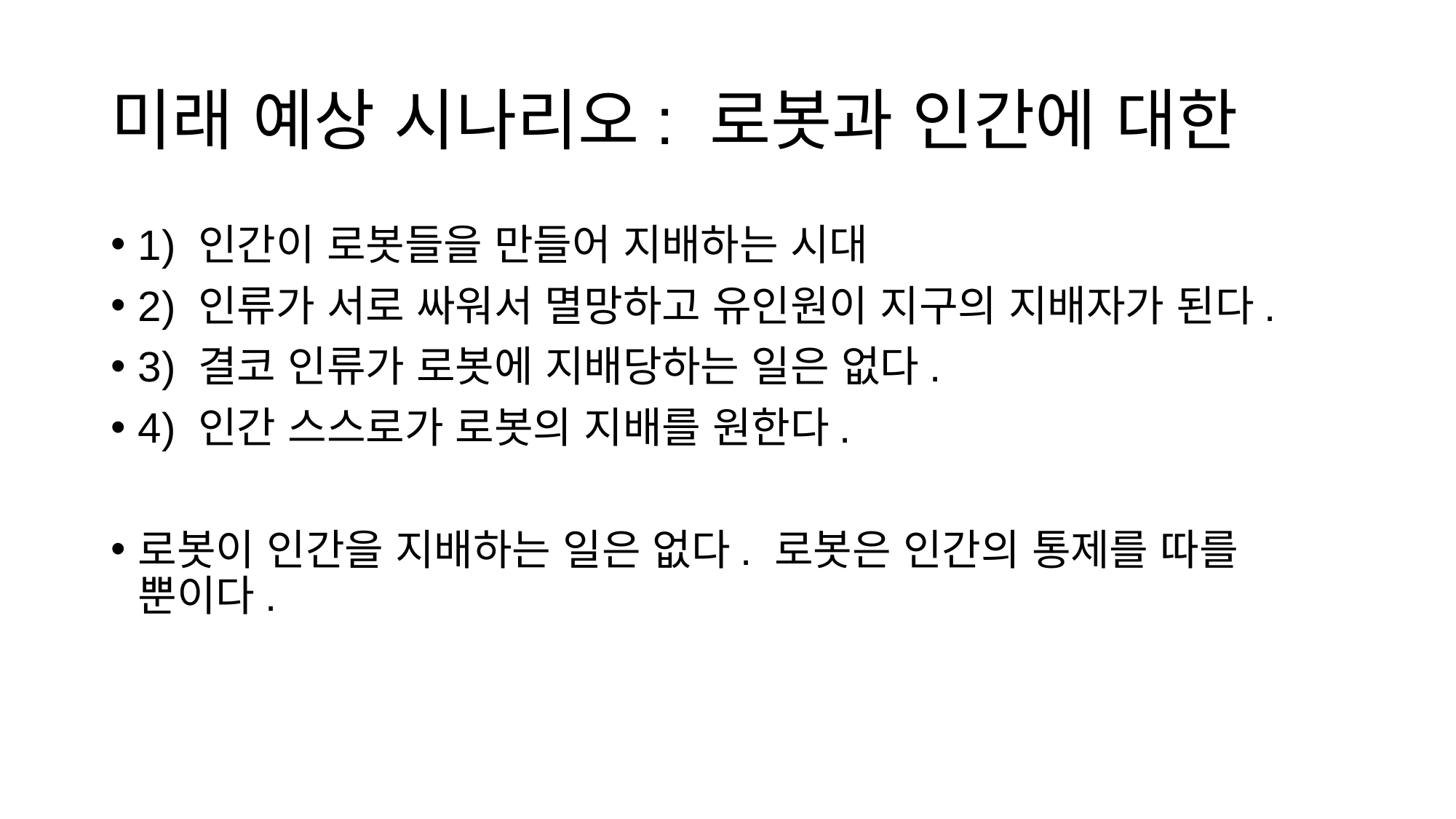

# 미래 예상 시나리오: 로봇과 인간에 대한
1) 인간이 로봇들을 만들어 지배하는 시대
2) 인류가 서로 싸워서 멸망하고 유인원이 지구의 지배자가 된다.
3) 결코 인류가 로봇에 지배당하는 일은 없다.
4) 인간 스스로가 로봇의 지배를 원한다.

로봇이 인간을 지배하는 일은 없다. 로봇은 인간의 통제를 따를 뿐이다.